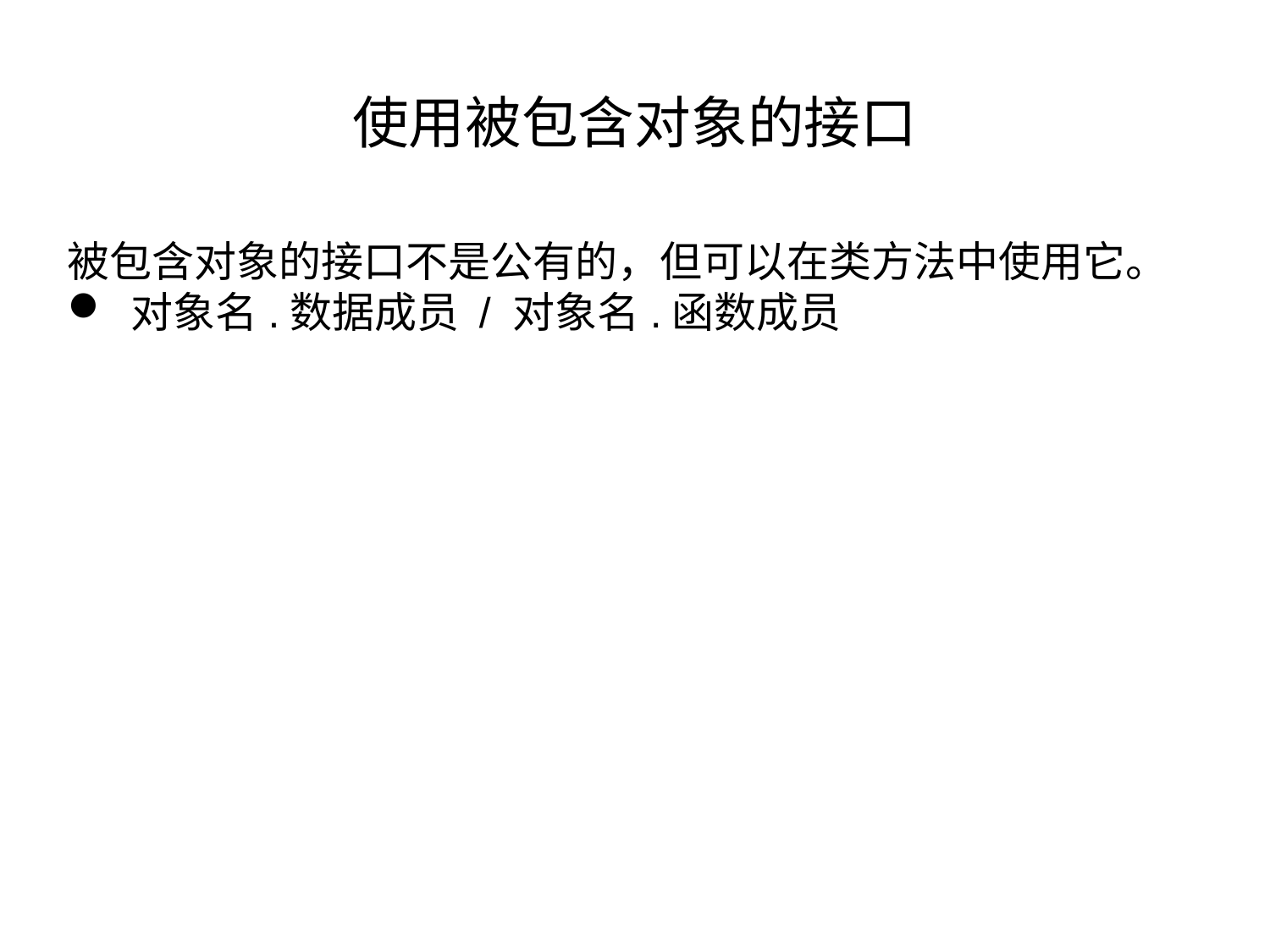

使用被包含对象的接口
被包含对象的接口不是公有的，但可以在类方法中使用它。
对象名.数据成员 / 对象名.函数成员